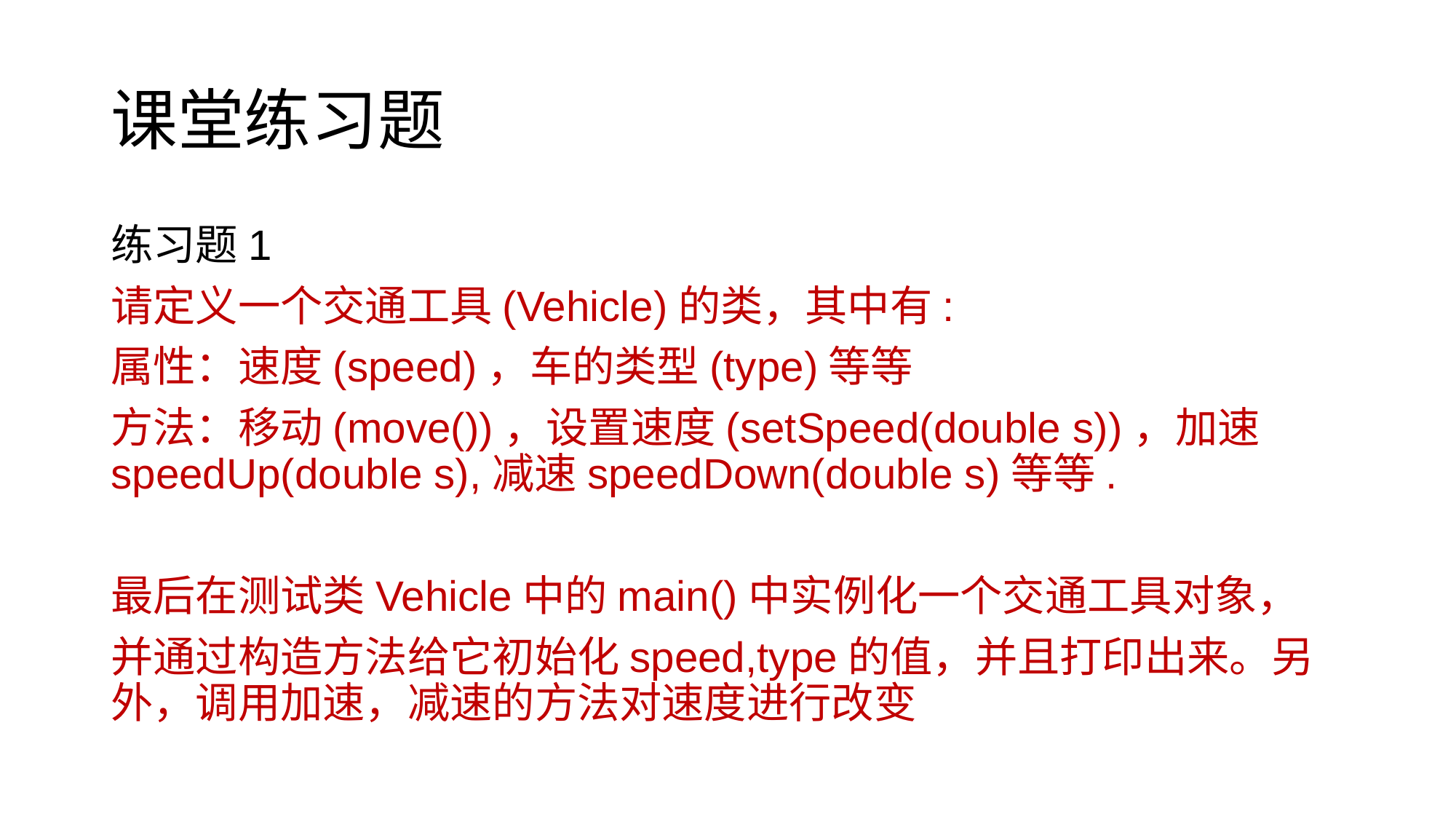

# 课堂练习题
练习题1
请定义一个交通工具(Vehicle)的类，其中有:
属性：速度(speed)，车的类型(type)等等
方法：移动(move())，设置速度(setSpeed(double s))，加速speedUp(double s),减速speedDown(double s)等等.

最后在测试类Vehicle中的main()中实例化一个交通工具对象，
并通过构造方法给它初始化speed,type的值，并且打印出来。另外，调用加速，减速的方法对速度进行改变